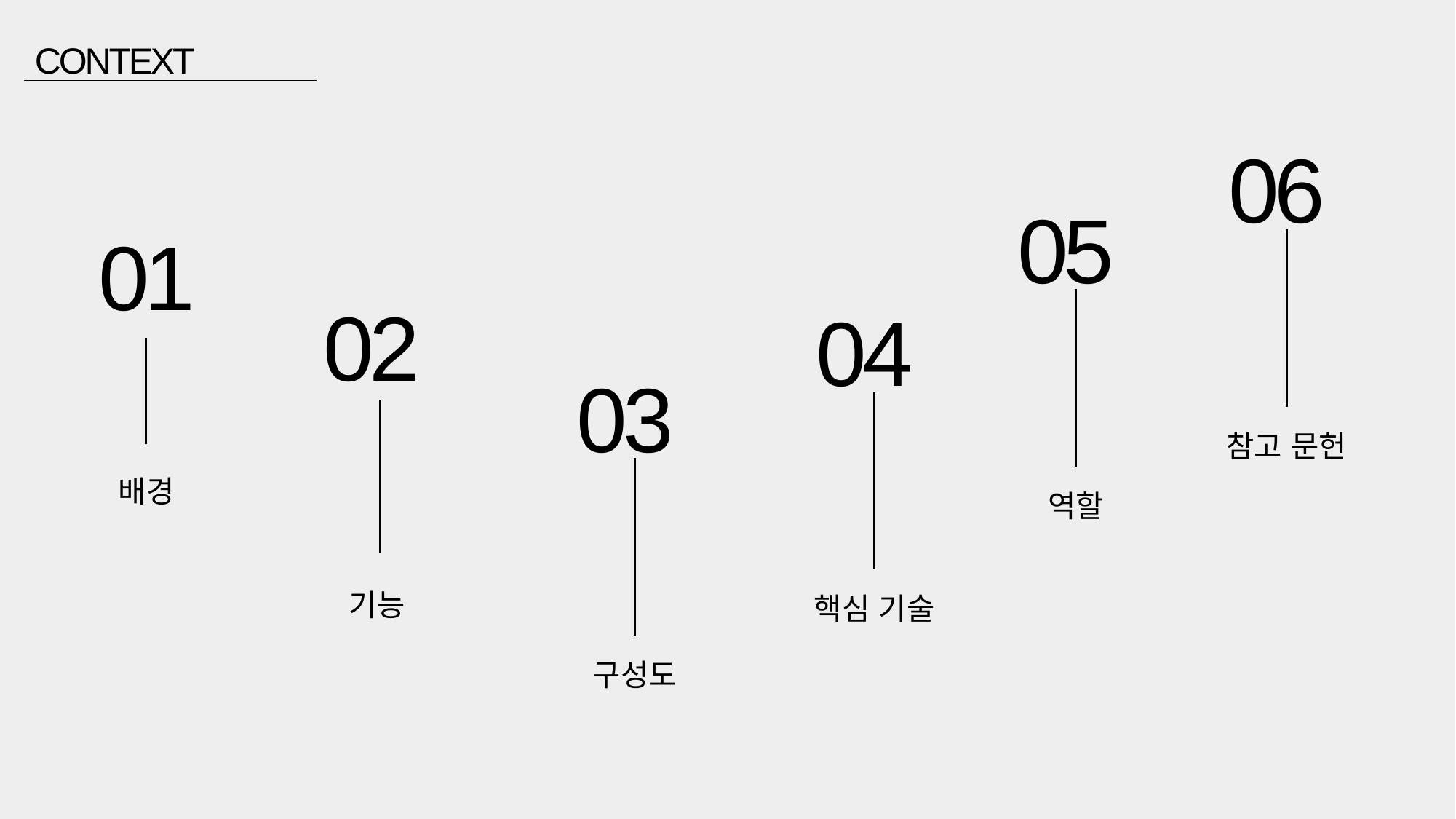

CONTEXT
06
참고 문헌
05
역할
01
배경
02
기능
04
핵심 기술
03
구성도